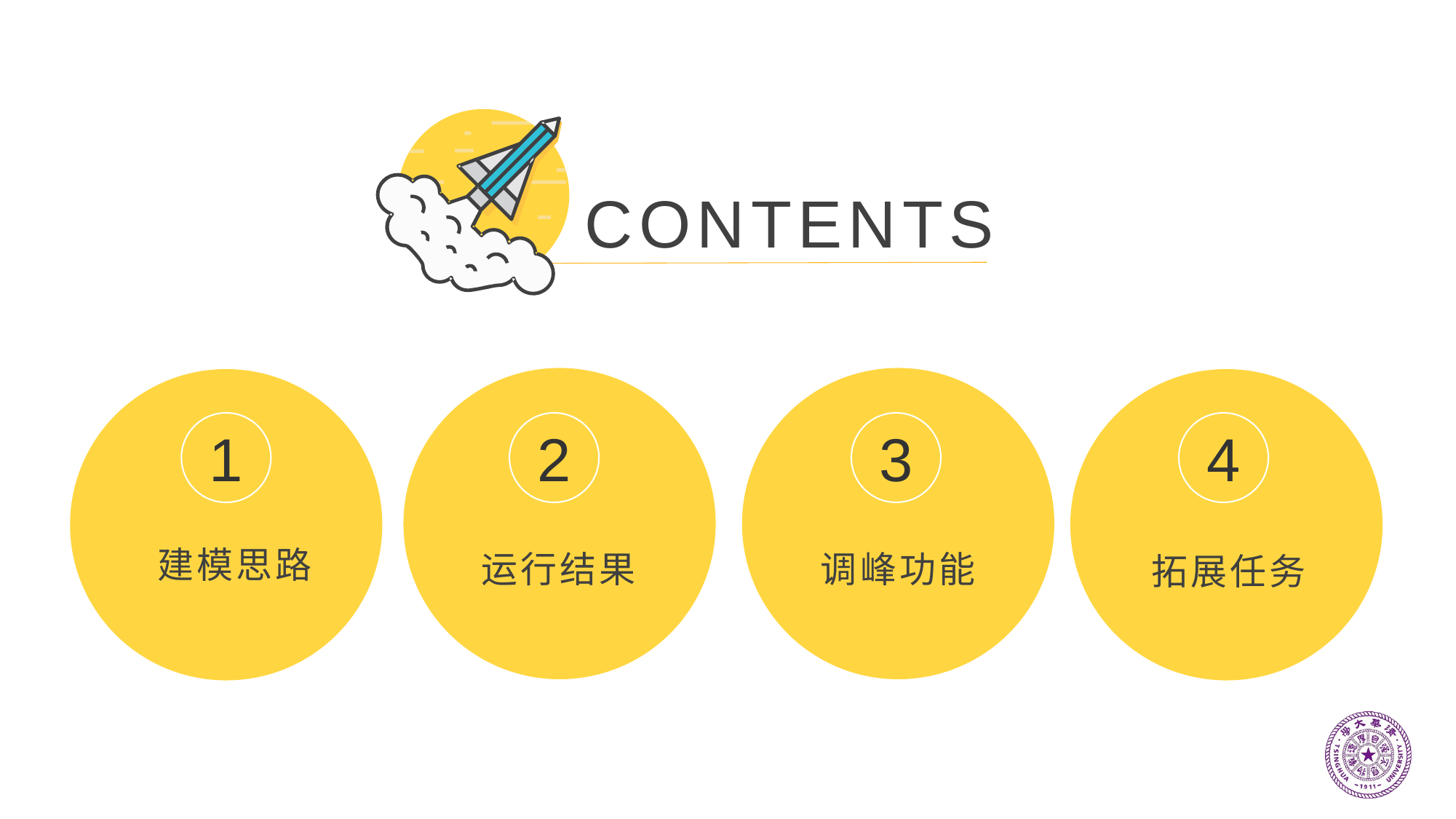

CONTENTS

1
2
3
4
建模思路
运行结果
调峰功能
拓展任务